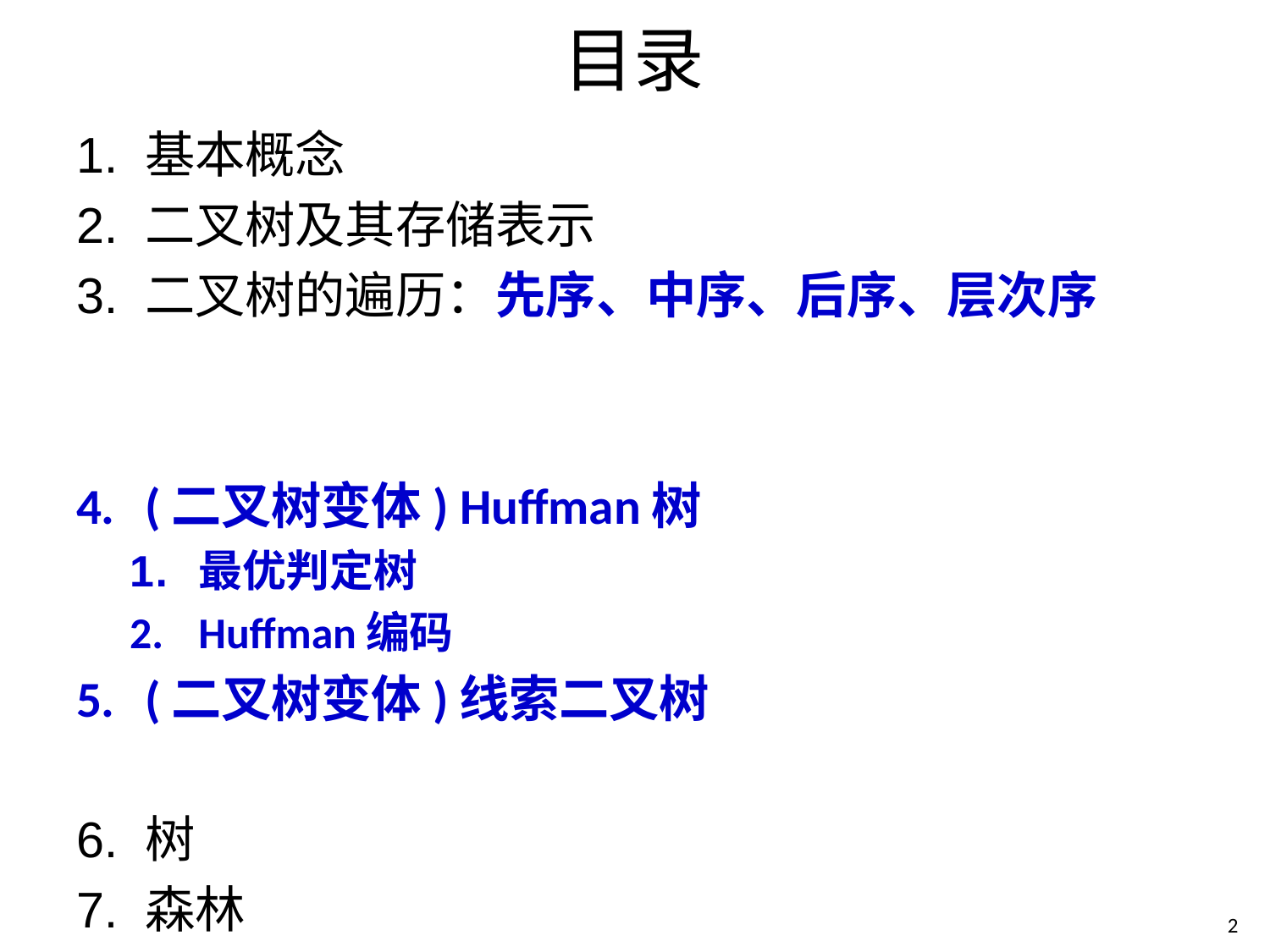

# 目录
基本概念
二叉树及其存储表示
二叉树的遍历：先序、中序、后序、层次序

(二叉树变体) Huffman树
最优判定树
Huffman编码
(二叉树变体)线索二叉树

树
森林
2